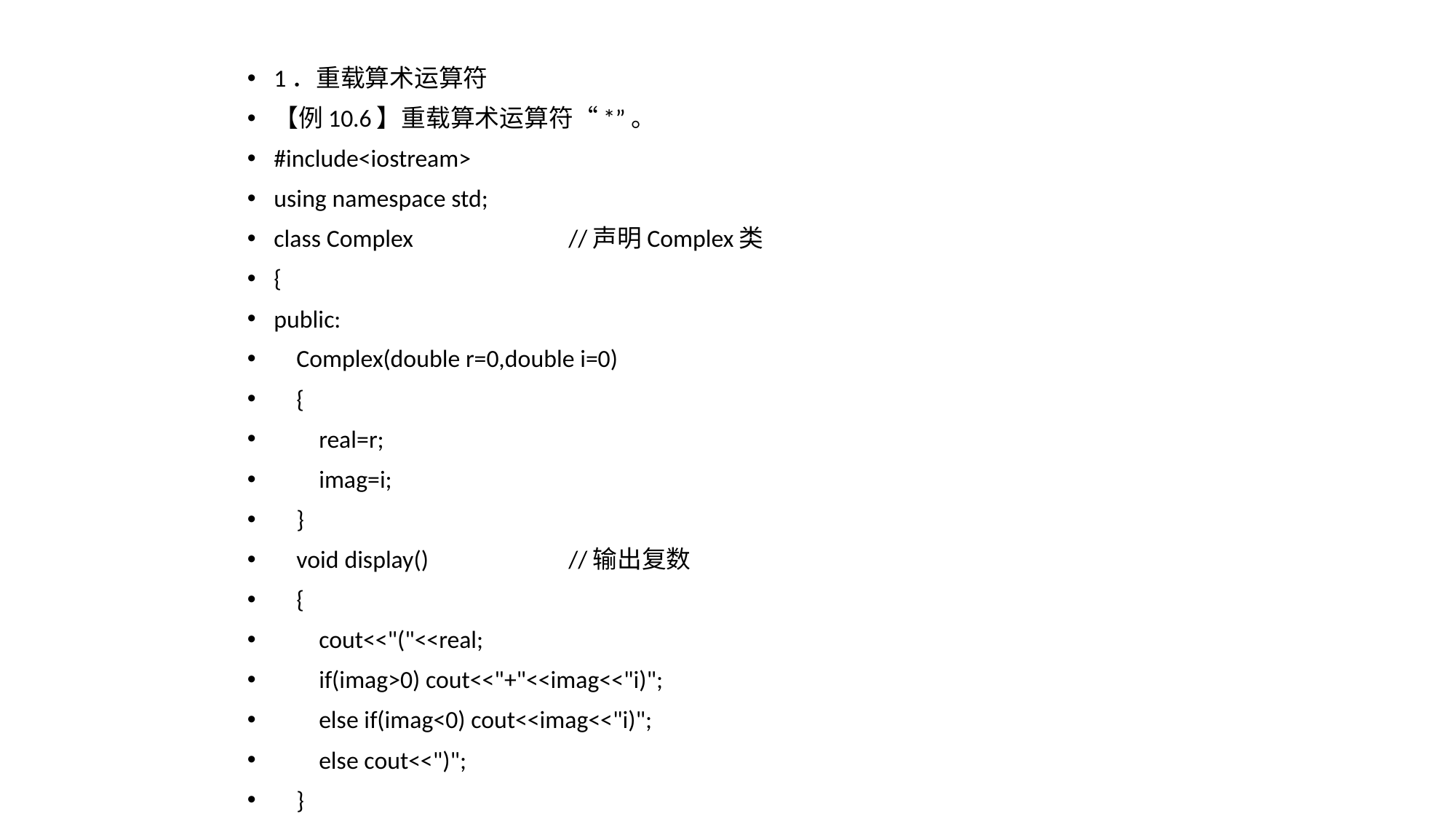

1．重载算术运算符
【例10.6】重载算术运算符“*”。
#include<iostream>
using namespace std;
class Complex			             		//声明Complex类
{
public:
    Complex(double r=0,double i=0)
    {
        real=r;
        imag=i;
    }
    void display()		                 	//输出复数
    {
        cout<<"("<<real;
        if(imag>0) cout<<"+"<<imag<<"i)";
        else if(imag<0) cout<<imag<<"i)";
        else cout<<")";
    }